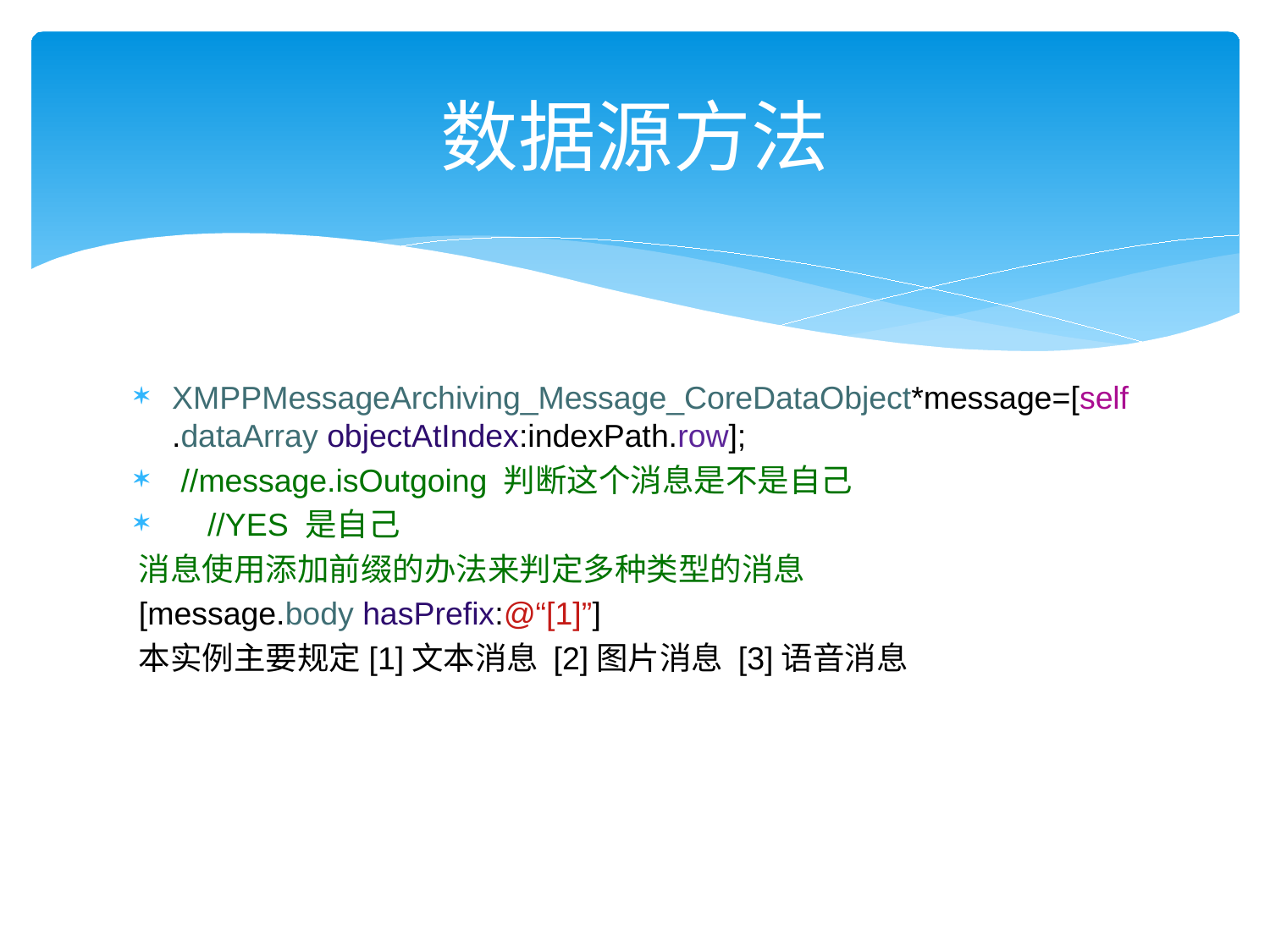

# 数据源方法
XMPPMessageArchiving_Message_CoreDataObject*message=[self.dataArray objectAtIndex:indexPath.row];
 //message.isOutgoing 判断这个消息是不是自己
    //YES 是自己
消息使用添加前缀的办法来判定多种类型的消息
[message.body hasPrefix:@“[1]”]
本实例主要规定[1]文本消息 [2]图片消息 [3]语音消息